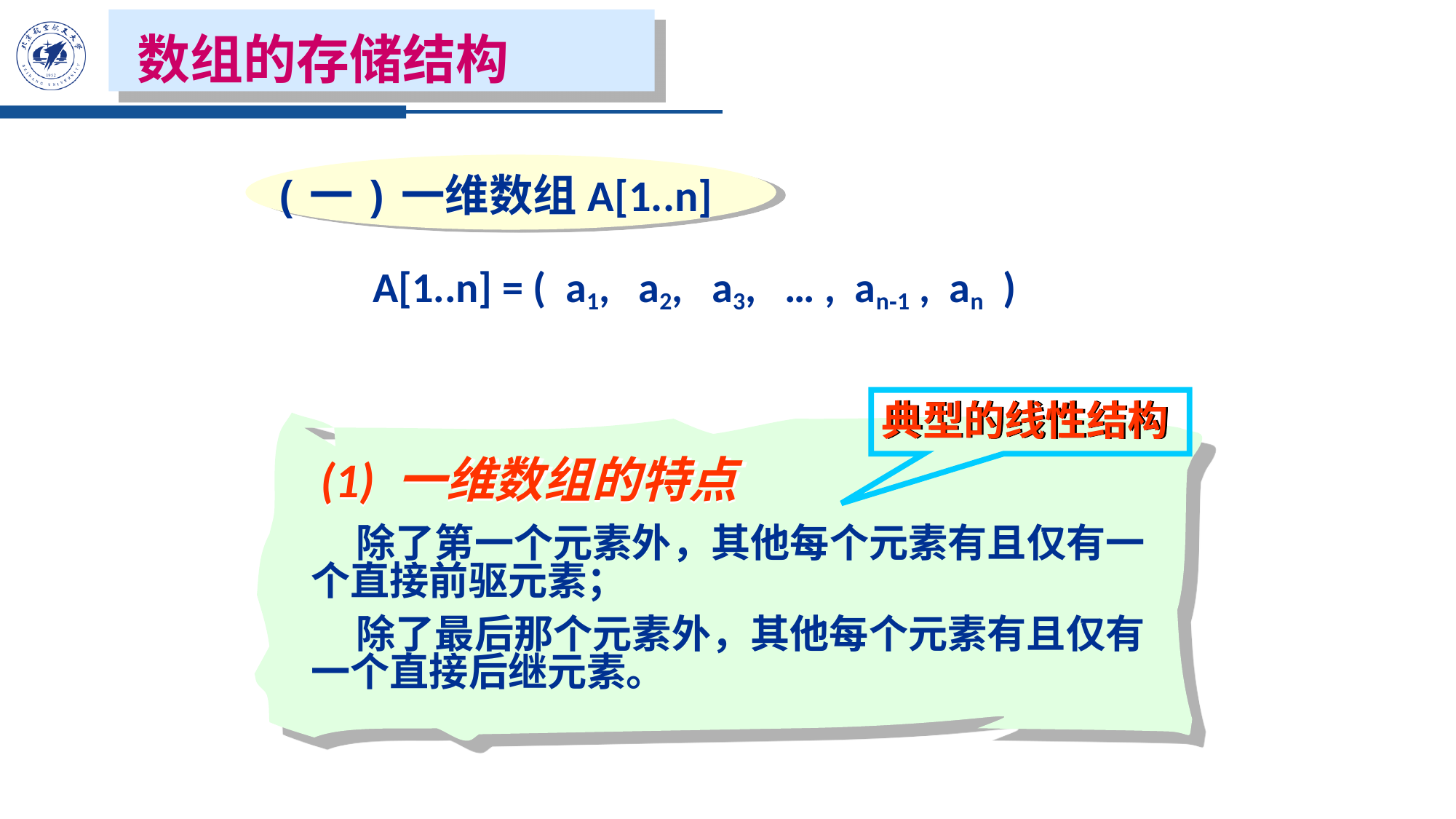

数组的存储结构

(一)一维数组A[1..n]
A[1..n] = (  a1,   a2,   a3,   … ,  an-1 ,  an  )
典型的线性结构

(1) 一维数组的特点
    除了第一个元素外，其他每个元素有且仅有一个直接前驱元素；
    除了最后那个元素外，其他每个元素有且仅有一个直接后继元素。